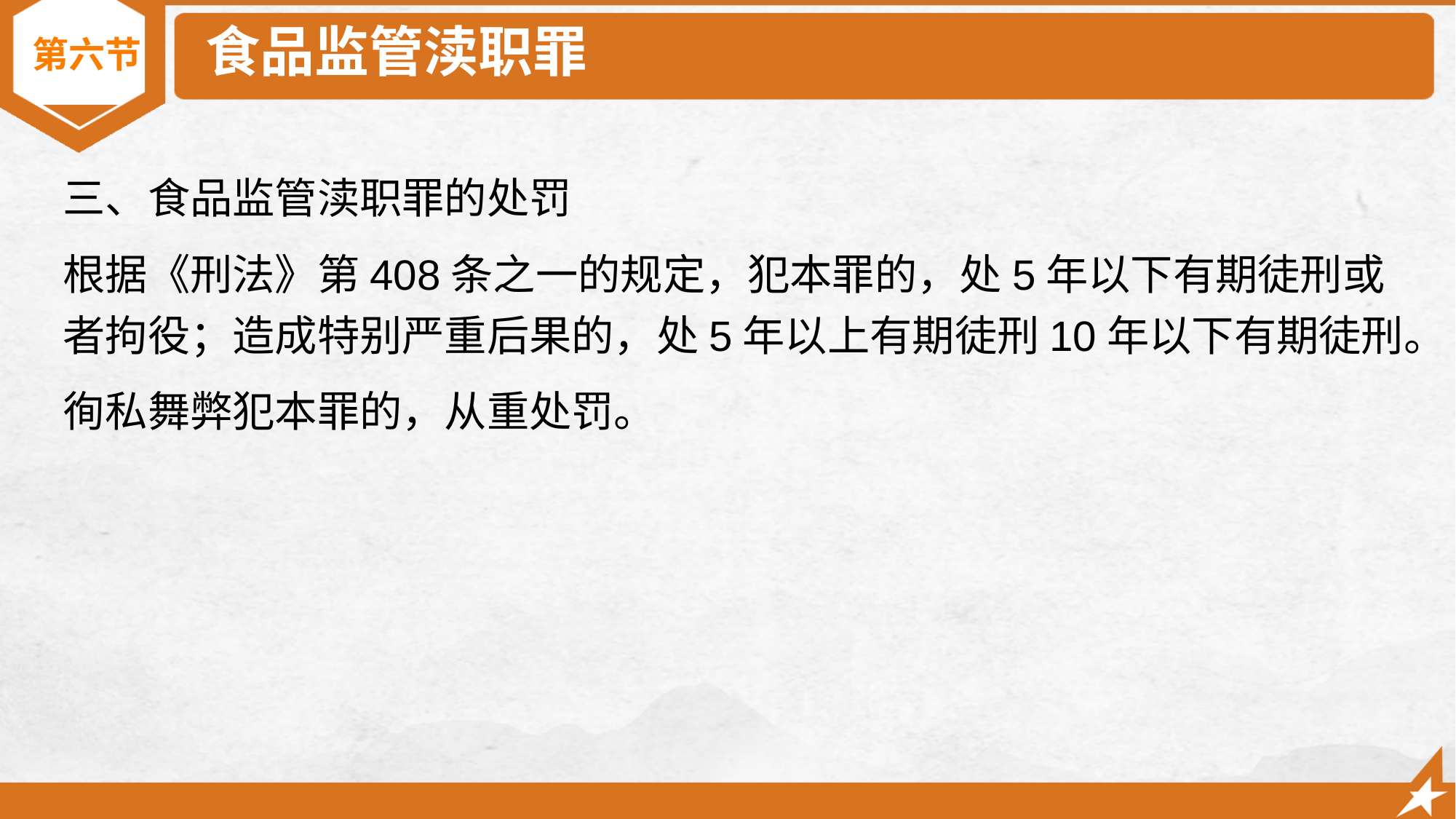

# 食品监管渎职罪
第六节
三、食品监管渎职罪的处罚
根据《刑法》第408条之一的规定，犯本罪的，处5年以下有期徒刑或者拘役；造成特别严重后果的，处5年以上有期徒刑10年以下有期徒刑。
徇私舞弊犯本罪的，从重处罚。